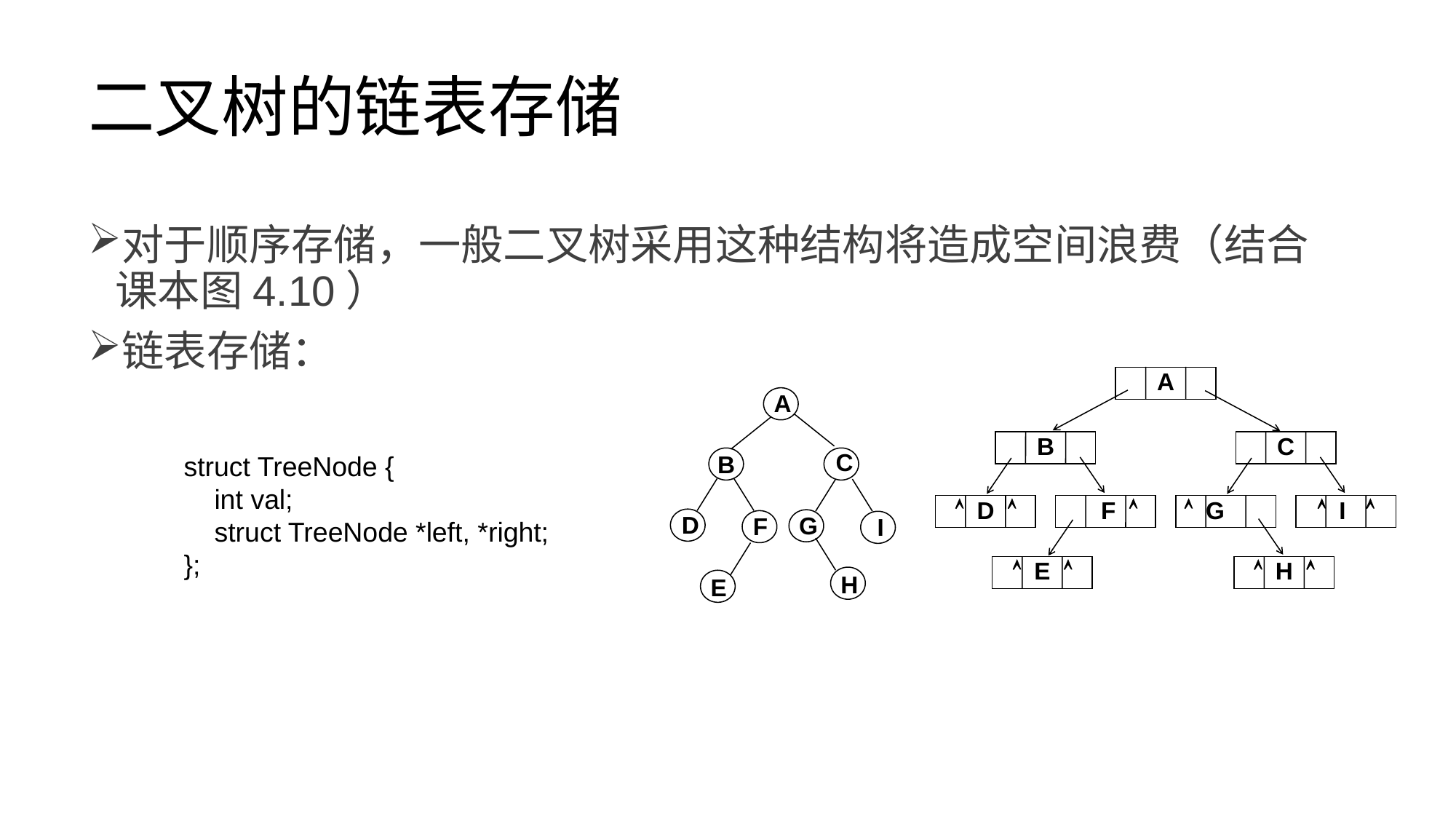

# 二叉树的链表存储
对于顺序存储，一般二叉树采用这种结构将造成空间浪费（结合课本图4.10）
链表存储：

A

B
C

∧  D  ∧
    F  ∧
∧  G
∧  I   ∧

∧  E  ∧
∧  H  ∧

A

C
B

D
G
F
I

H
E
struct TreeNode {
    int val;
    struct TreeNode *left, *right;
};